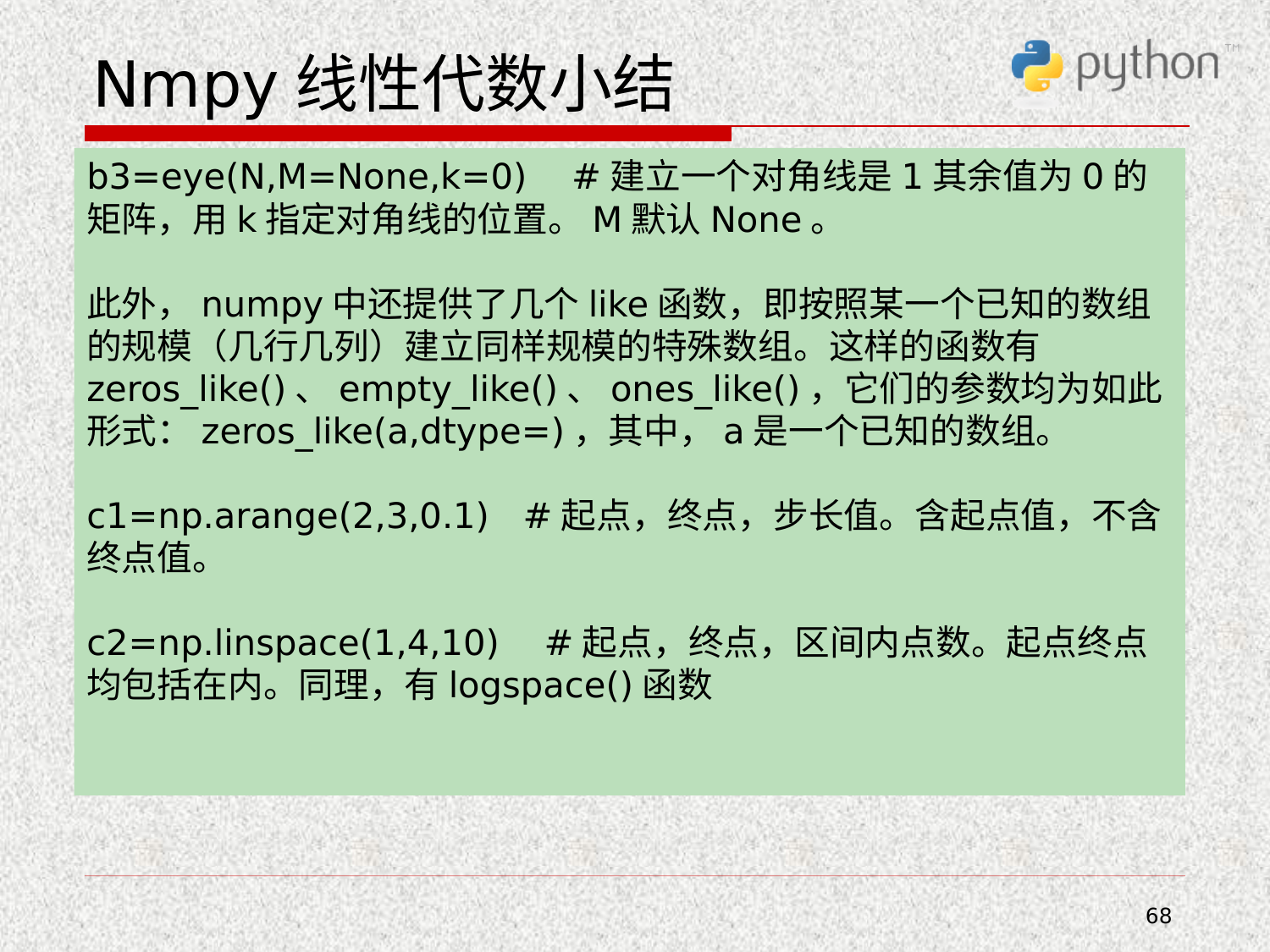

# Nmpy线性代数小结

b3=eye(N,M=None,k=0)    #建立一个对角线是1其余值为0的矩阵，用k指定对角线的位置。M默认None。

此外，numpy中还提供了几个like函数，即按照某一个已知的数组的规模（几行几列）建立同样规模的特殊数组。这样的函数有zeros_like()、empty_like()、ones_like()，它们的参数均为如此形式：zeros_like(a,dtype=)，其中，a是一个已知的数组。

c1=np.arange(2,3,0.1)   #起点，终点，步长值。含起点值，不含终点值。

c2=np.linspace(1,4,10)    #起点，终点，区间内点数。起点终点均包括在内。同理，有logspace()函数

68